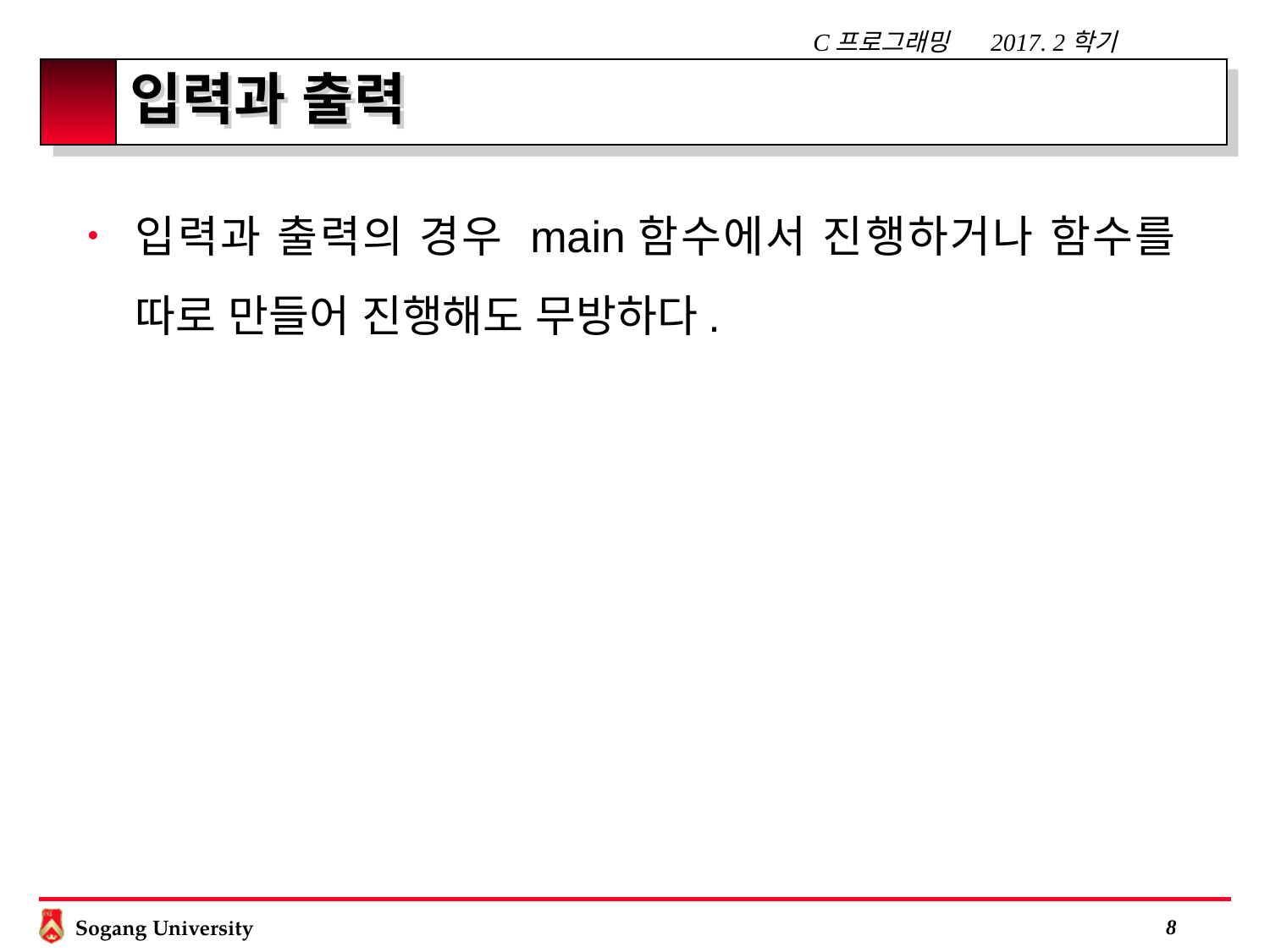

# 입력과 출력
입력과 출력의 경우 main함수에서 진행하거나 함수를 따로 만들어 진행해도 무방하다.
 8